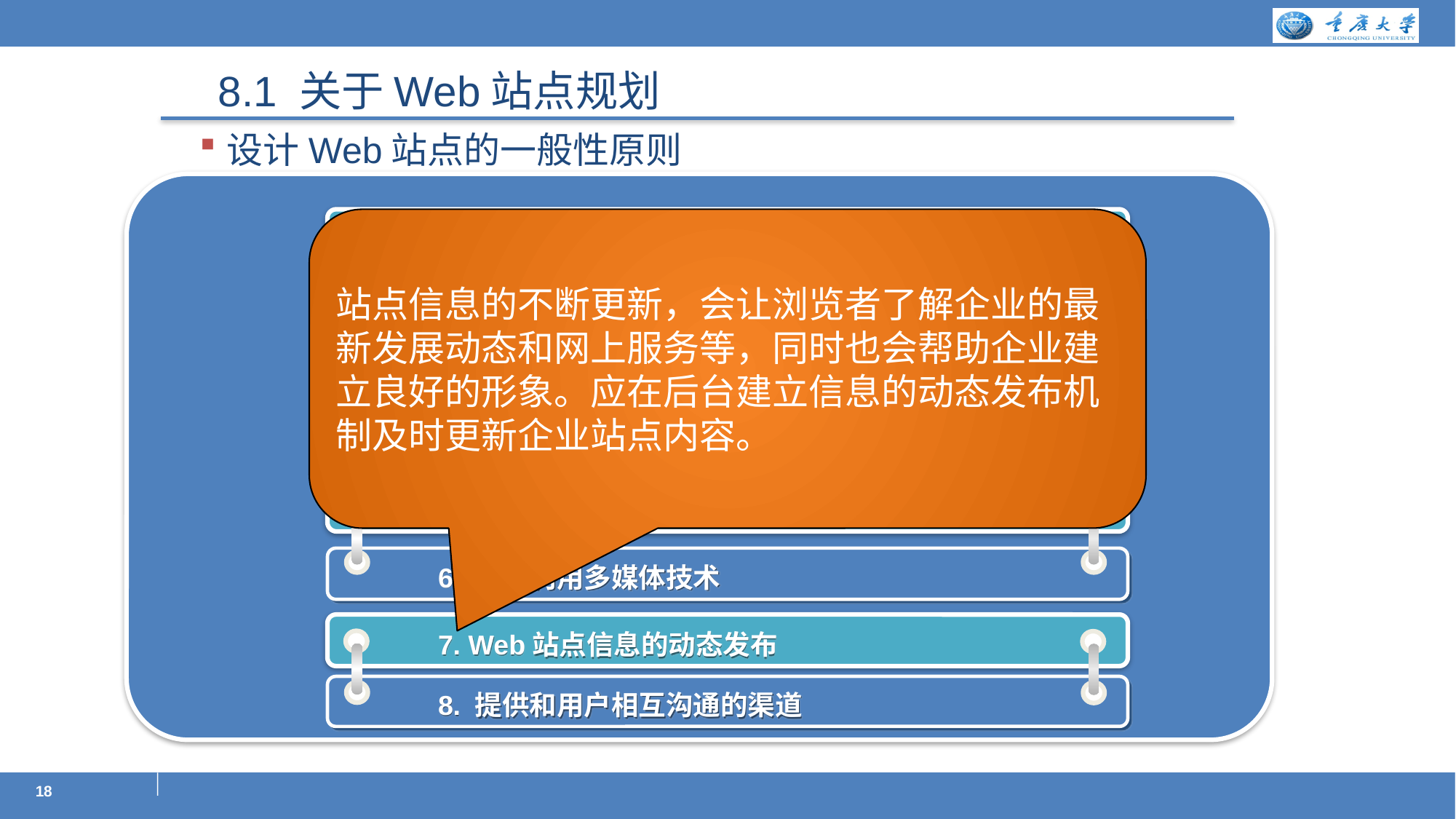

8.1 关于Web站点规划
设计Web站点的一般性原则

站点信息的不断更新，会让浏览者了解企业的最新发展动态和网上服务等，同时也会帮助企业建立良好的形象。应在后台建立信息的动态发布机制及时更新企业站点内容。

1. 以客户为中心进行Web站点设计

2. 总体设计方案主题鲜明

3. 网页形式与内容统一

4. Web站点的结构

5. 访问速度

6. 充分利用多媒体技术

7. Web站点信息的动态发布

8. 提供和用户相互沟通的渠道
18